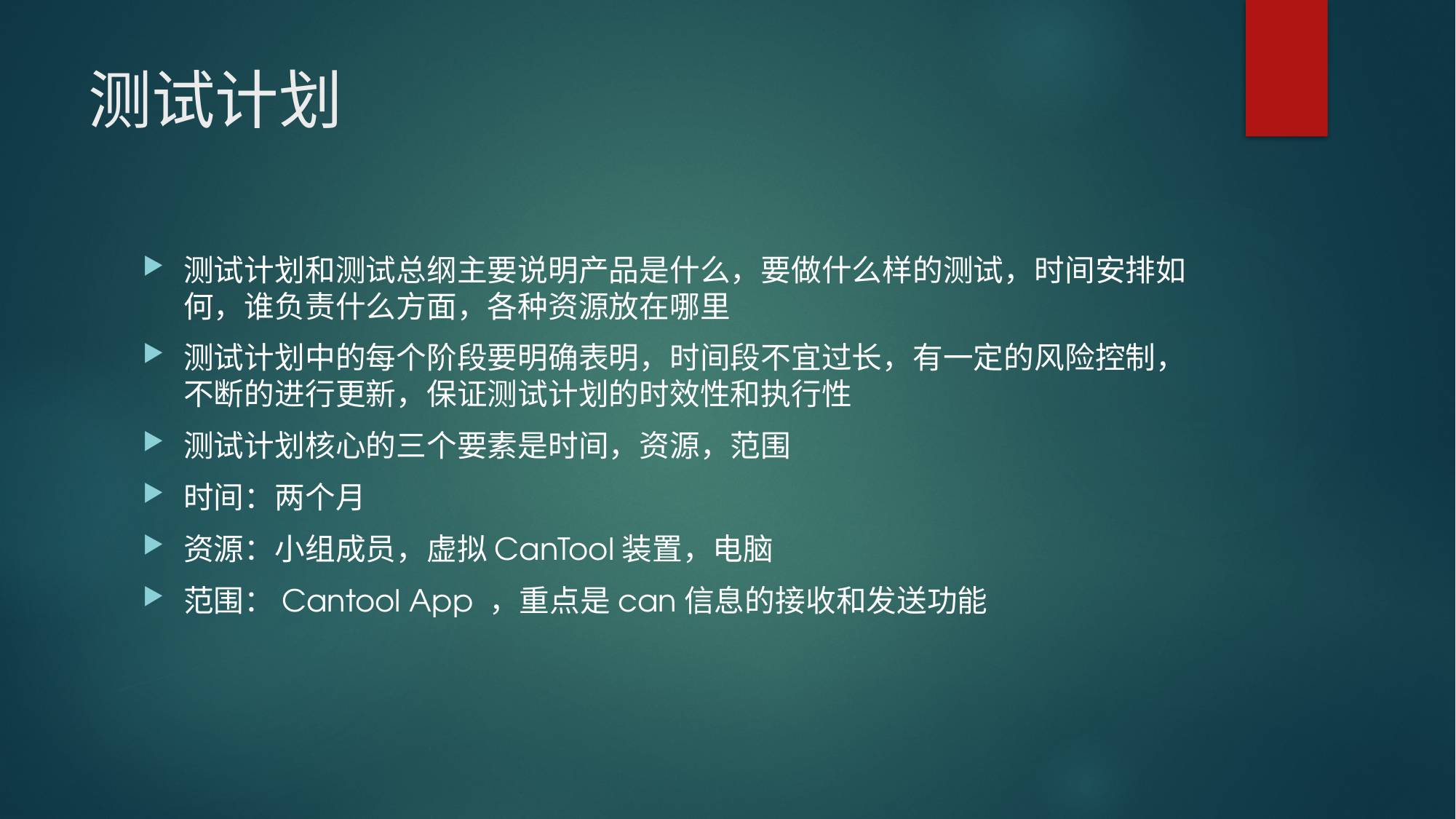

# 测试计划
测试计划和测试总纲主要说明产品是什么，要做什么样的测试，时间安排如何，谁负责什么方面，各种资源放在哪里
测试计划中的每个阶段要明确表明，时间段不宜过长，有一定的风险控制，不断的进行更新，保证测试计划的时效性和执行性
测试计划核心的三个要素是时间，资源，范围
时间：两个月
资源：小组成员，虚拟CanTool装置，电脑
范围：Cantool App ，重点是can信息的接收和发送功能